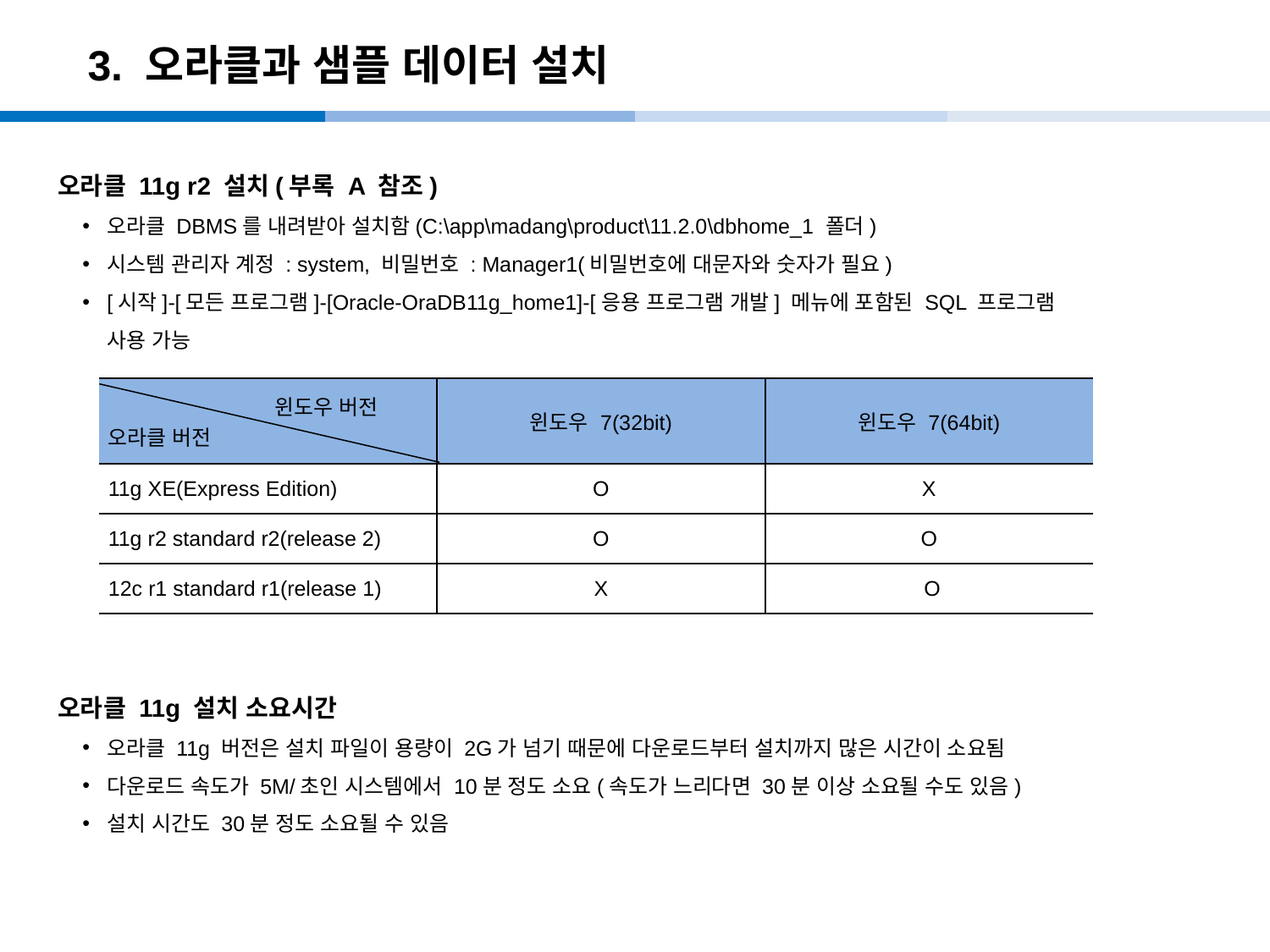

# 3. 오라클과 샘플 데이터 설치
오라클 11g r2 설치(부록 A 참조)
오라클 DBMS를 내려받아 설치함(C:\app\madang\product\11.2.0\dbhome_1 폴더)
시스템 관리자 계정 : system, 비밀번호 : Manager1(비밀번호에 대문자와 숫자가 필요)
[시작]-[모든 프로그램]-[Oracle-OraDB11g_home1]-[응용 프로그램 개발] 메뉴에 포함된 SQL 프로그램 사용 가능

오라클 11g 설치 소요시간
오라클 11g 버전은 설치 파일이 용량이 2G가 넘기 때문에 다운로드부터 설치까지 많은 시간이 소요됨
다운로드 속도가 5M/초인 시스템에서 10분 정도 소요(속도가 느리다면 30분 이상 소요될 수도 있음)
설치 시간도 30분 정도 소요될 수 있음
| 윈도우 버전 오라클 버전 | 윈도우 7(32bit) | 윈도우 7(64bit) |
| --- | --- | --- |
| 11g XE(Express Edition) | O | X |
| 11g r2 standard r2(release 2) | O | O |
| 12c r1 standard r1(release 1) | X | O |